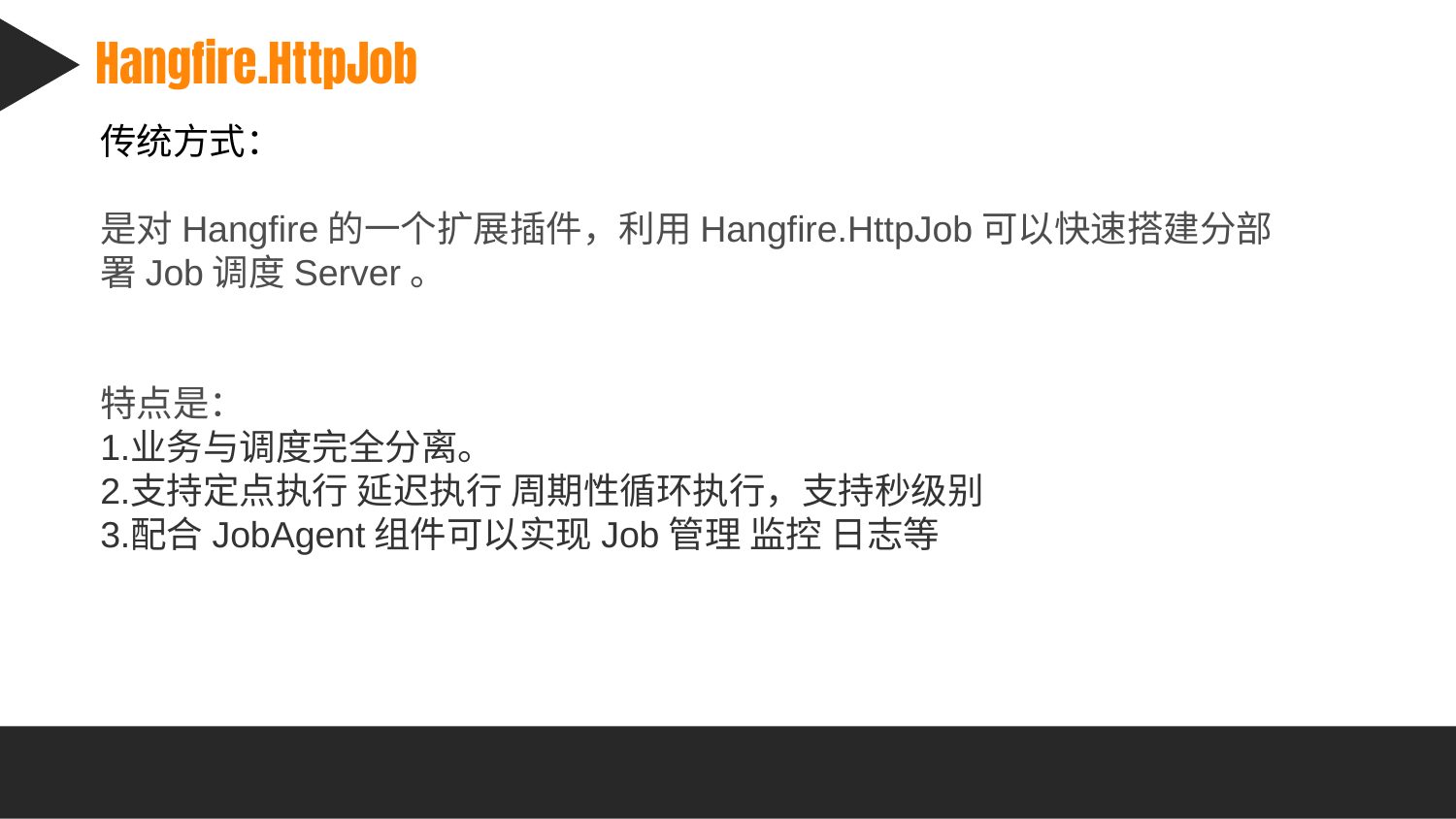

Hangfire.HttpJob
传统方式：

是对Hangfire的一个扩展插件，利用Hangfire.HttpJob可以快速搭建分部署Job调度Server。

特点是：
业务与调度完全分离。
支持定点执行 延迟执行 周期性循环执行，支持秒级别
配合JobAgent组件可以实现Job管理 监控 日志等